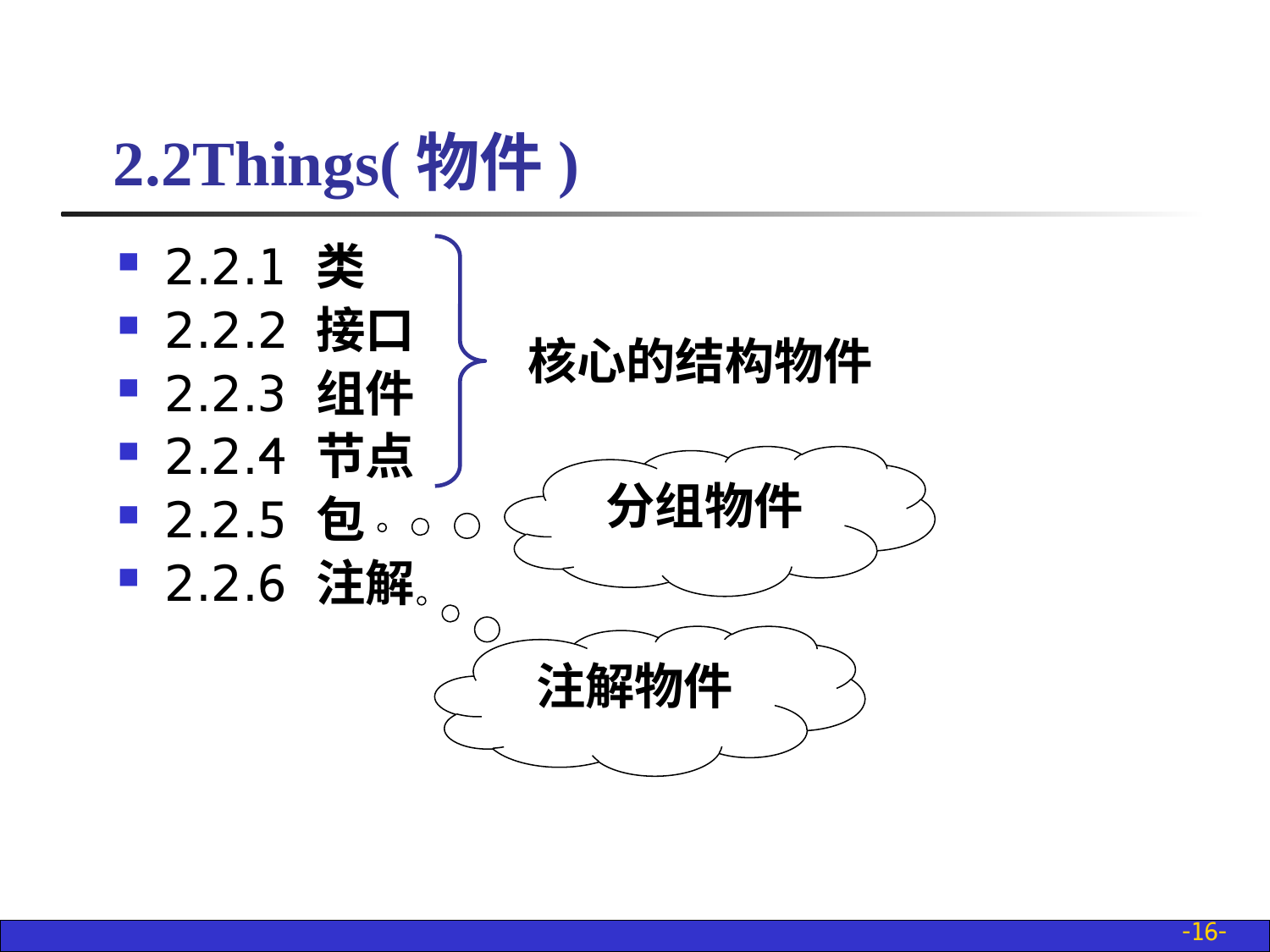

2.2Things(物件)
2.2.1 类
2.2.2 接口
2.2.3 组件
2.2.4 节点
2.2.5 包
2.2.6 注解

核心的结构物件
分组物件
注解物件
-16-